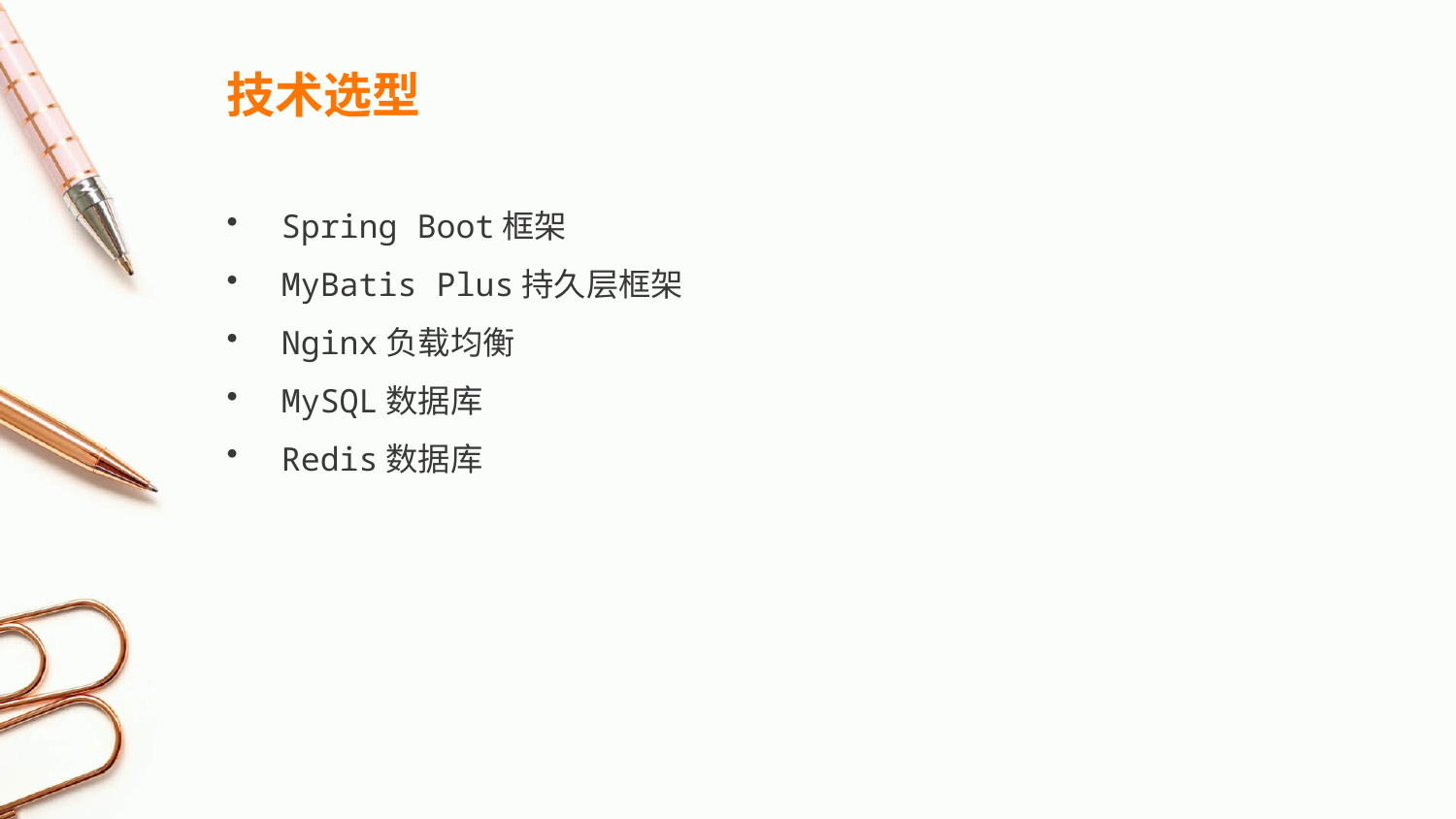

技术选型
Spring Boot框架
MyBatis Plus持久层框架
Nginx负载均衡
MySQL数据库
Redis数据库